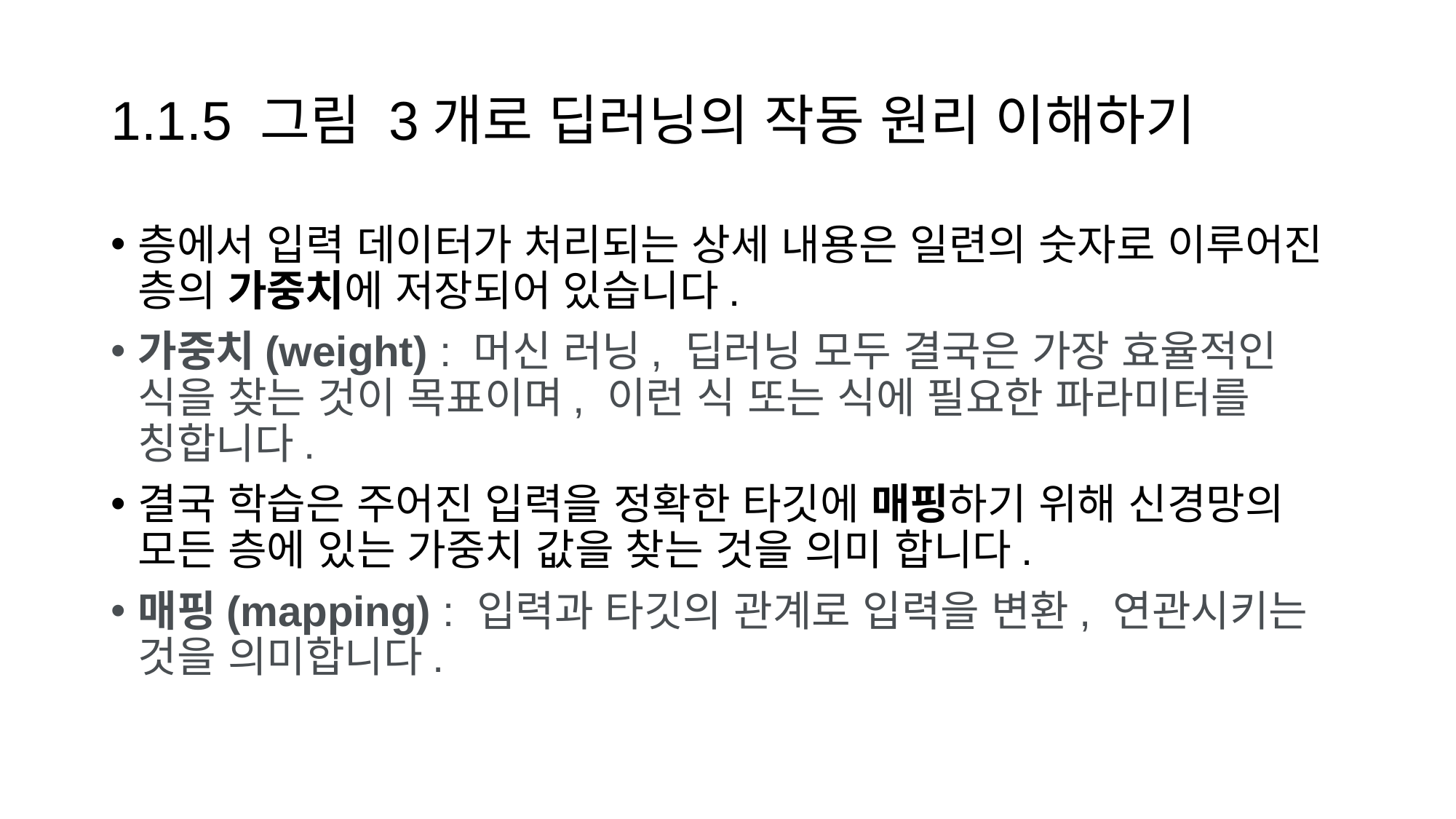

# 1.1.5 그림 3개로 딥러닝의 작동 원리 이해하기
층에서 입력 데이터가 처리되는 상세 내용은 일련의 숫자로 이루어진 층의 가중치에 저장되어 있습니다.
가중치(weight) : 머신 러닝, 딥러닝 모두 결국은 가장 효율적인 식을 찾는 것이 목표이며, 이런 식 또는 식에 필요한 파라미터를 칭합니다.
결국 학습은 주어진 입력을 정확한 타깃에 매핑하기 위해 신경망의 모든 층에 있는 가중치 값을 찾는 것을 의미 합니다.
매핑(mapping) : 입력과 타깃의 관계로 입력을 변환, 연관시키는 것을 의미합니다.